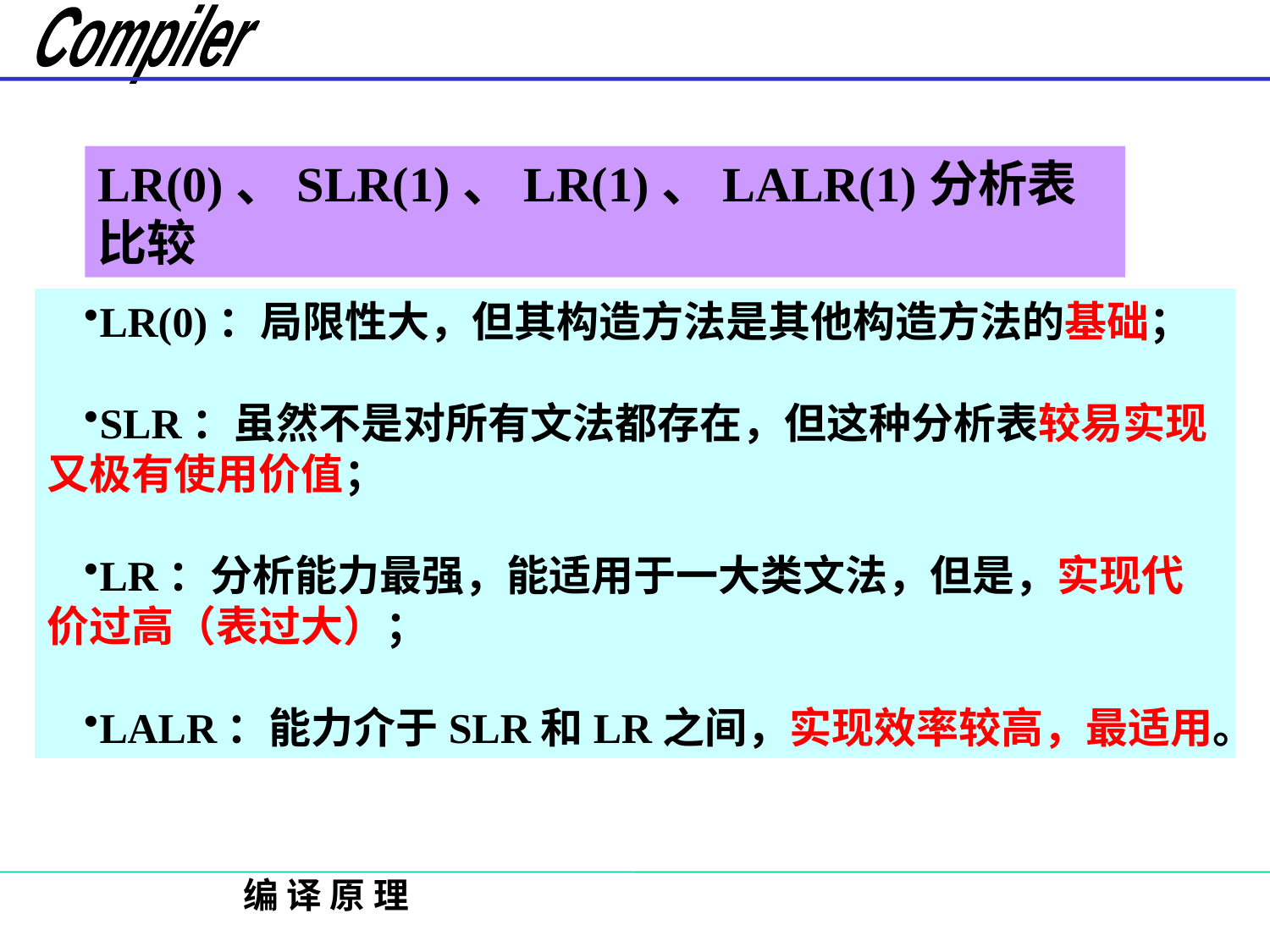

LR(0)、SLR(1)、LR(1)、LALR(1)分析表比较
LR(0)：局限性大，但其构造方法是其他构造方法的基础；

SLR：虽然不是对所有文法都存在，但这种分析表较易实现又极有使用价值；

LR：分析能力最强，能适用于一大类文法，但是，实现代价过高（表过大）；

LALR：能力介于SLR和LR之间，实现效率较高，最适用。